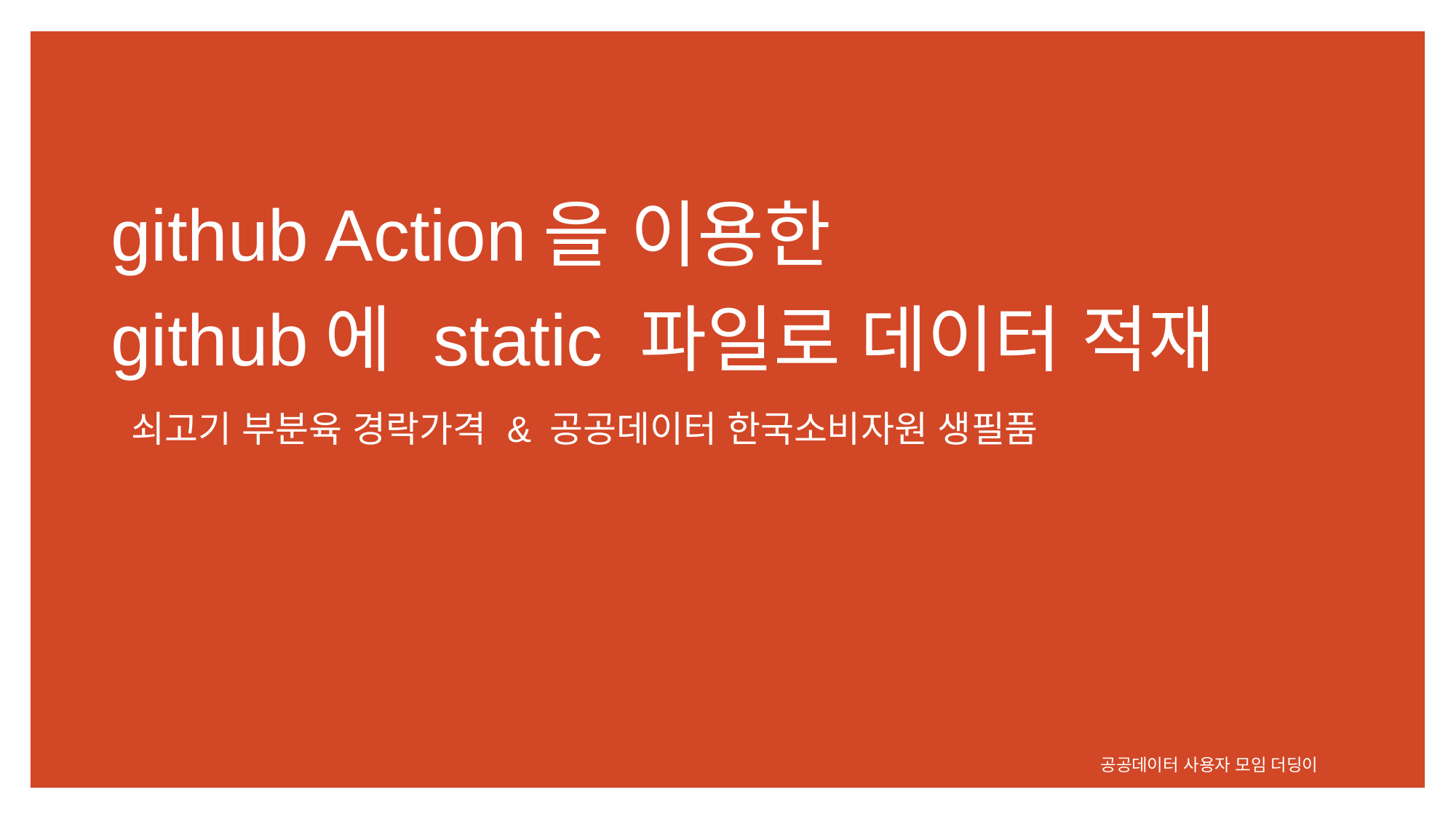

# github Action을 이용한 github에 static 파일로 데이터 적재
쇠고기 부분육 경락가격 & 공공데이터 한국소비자원 생필품
공공데이터 사용자 모임 더딩이